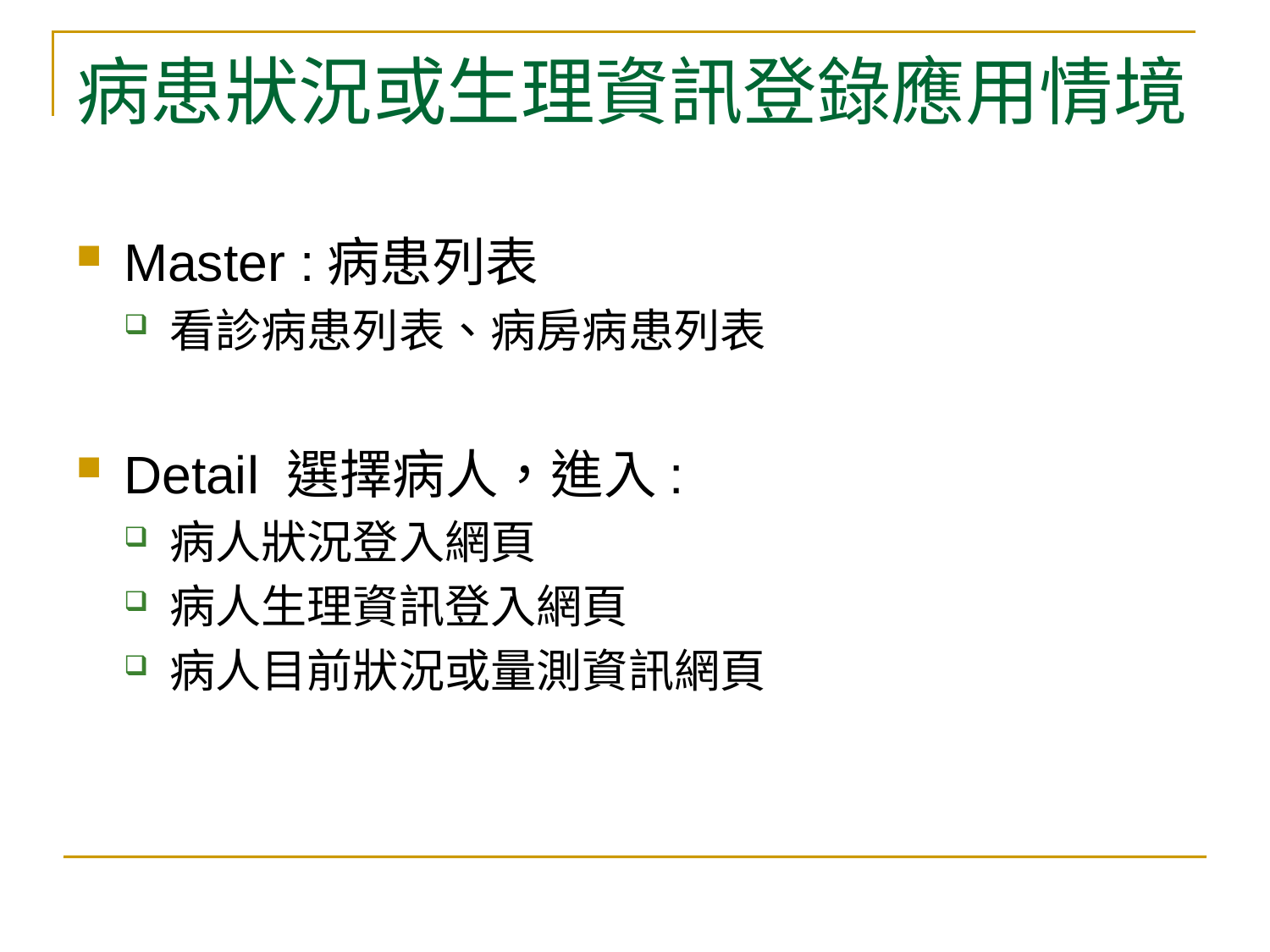

# 病患狀況或生理資訊登錄應用情境
Master :病患列表
看診病患列表、病房病患列表

Detail 選擇病人，進入:
病人狀況登入網頁
病人生理資訊登入網頁
病人目前狀況或量測資訊網頁